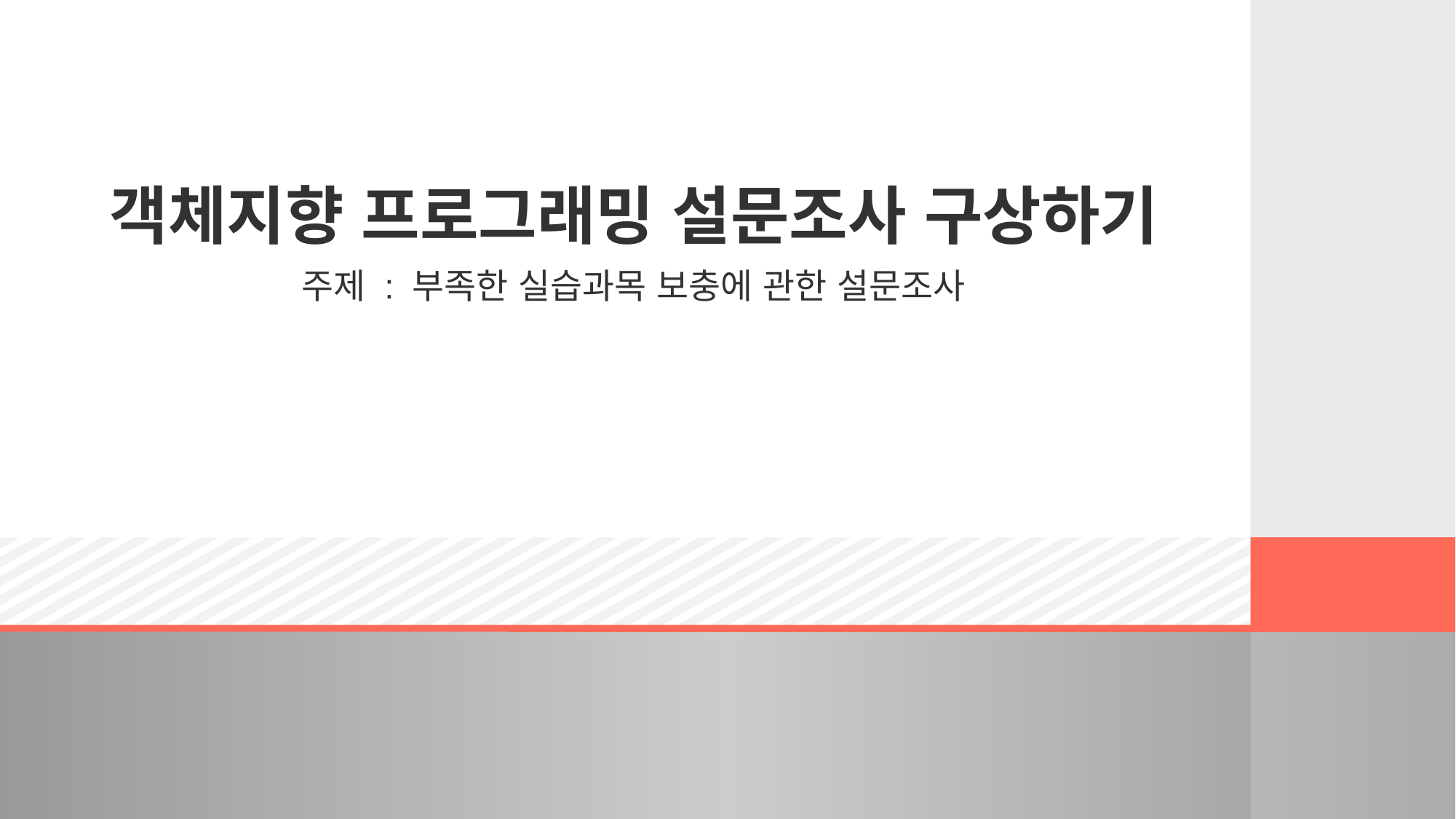

# 객체지향 프로그래밍 설문조사 구상하기
주제 : 부족한 실습과목 보충에 관한 설문조사